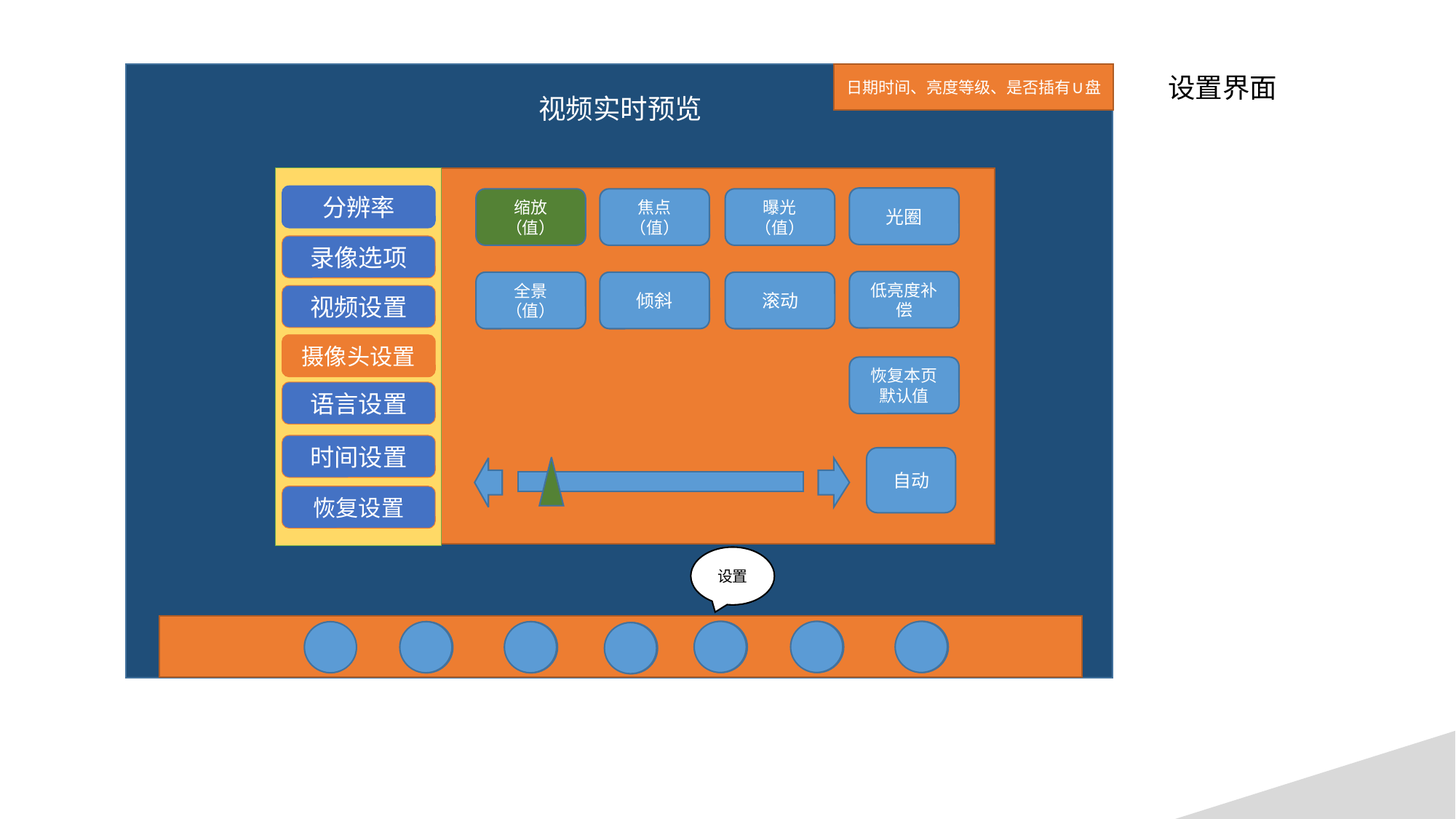

日期时间、亮度等级、是否插有U盘

设置界面
视频实时预览

分辨率
光圈
缩放（值）
焦点（值）
曝光（值）
录像选项
低亮度补偿
全景（值）
倾斜
滚动
视频设置
摄像头设置
恢复本页默认值
语言设置
时间设置
自动

恢复设置
设置